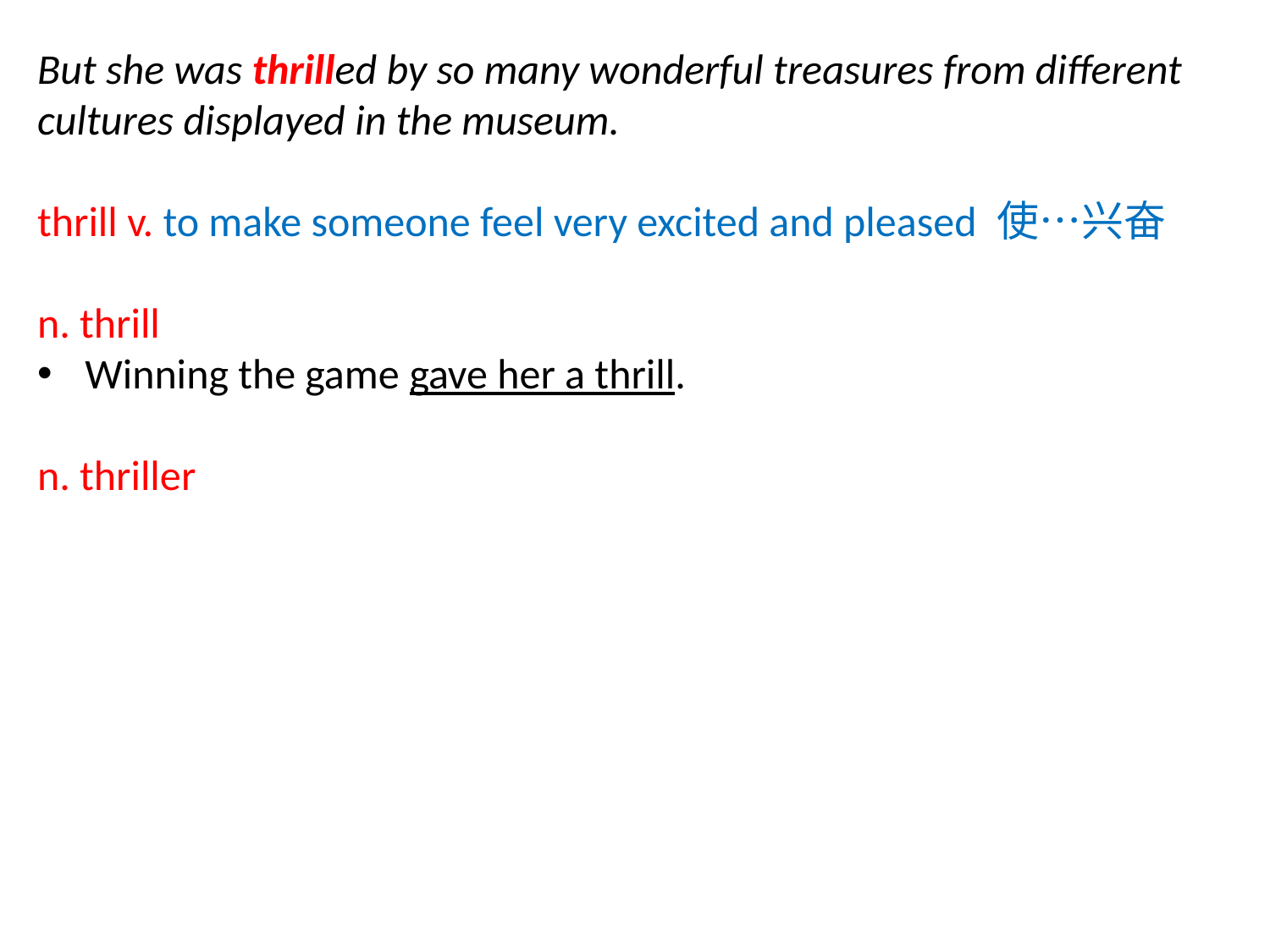

But she was thrilled by so many wonderful treasures from different cultures displayed in the museum.

thrill v. to make someone feel very excited and pleased 使…兴奋

n. thrill
Winning the game gave her a thrill.

n. thriller